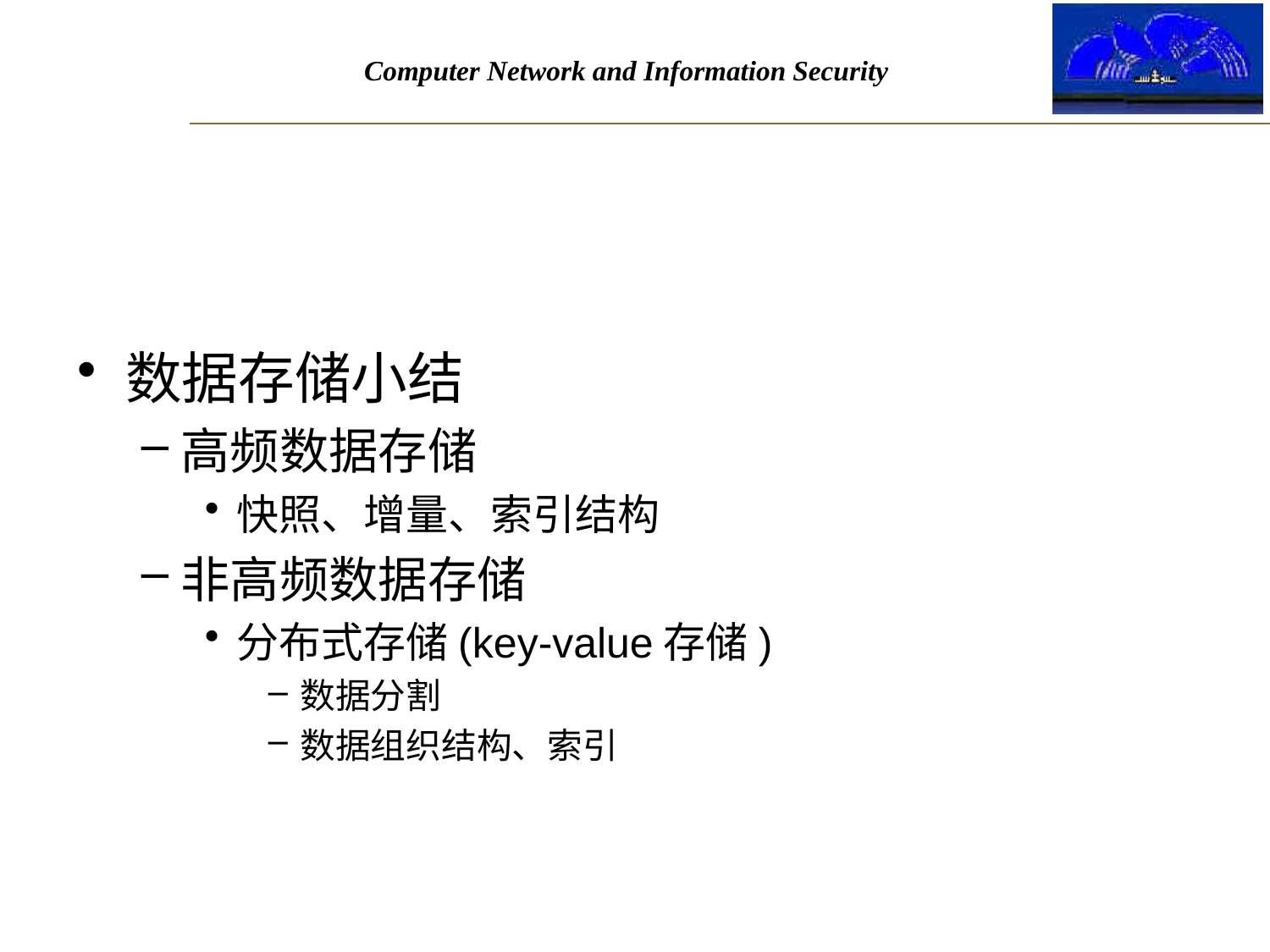

#
数据存储小结
高频数据存储
快照、增量、索引结构
非高频数据存储
分布式存储(key-value存储)
数据分割
数据组织结构、索引